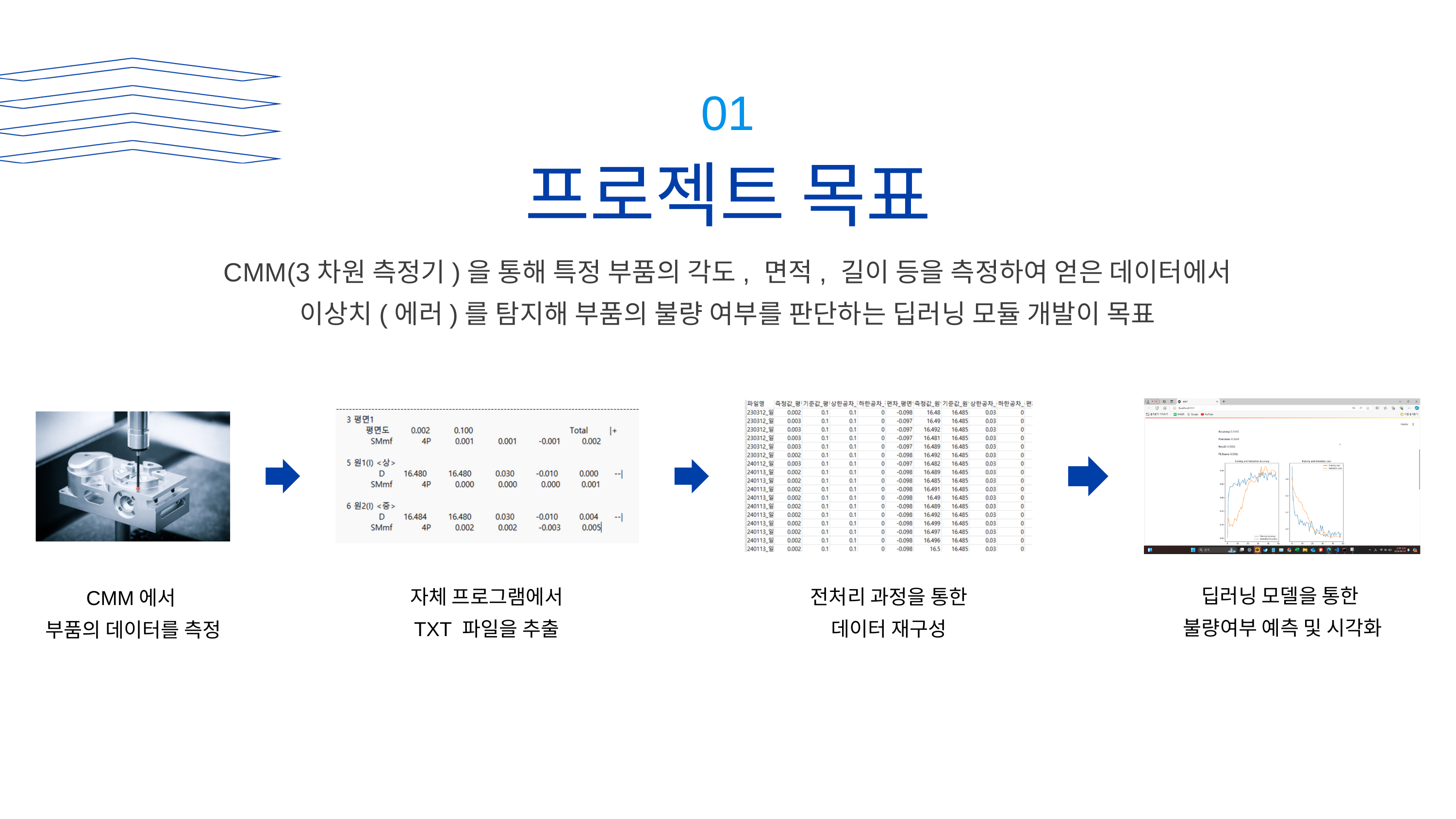

01
프로젝트 목표
CMM(3차원 측정기)을 통해 특정 부품의 각도, 면적, 길이 등을 측정하여 얻은 데이터에서
이상치(에러)를 탐지해 부품의 불량 여부를 판단하는 딥러닝 모듈 개발이 목표

딥러닝 모델을 통한
불량여부 예측 및 시각화
자체 프로그램에서
TXT 파일을 추출
전처리 과정을 통한
데이터 재구성
CMM에서
부품의 데이터를 측정